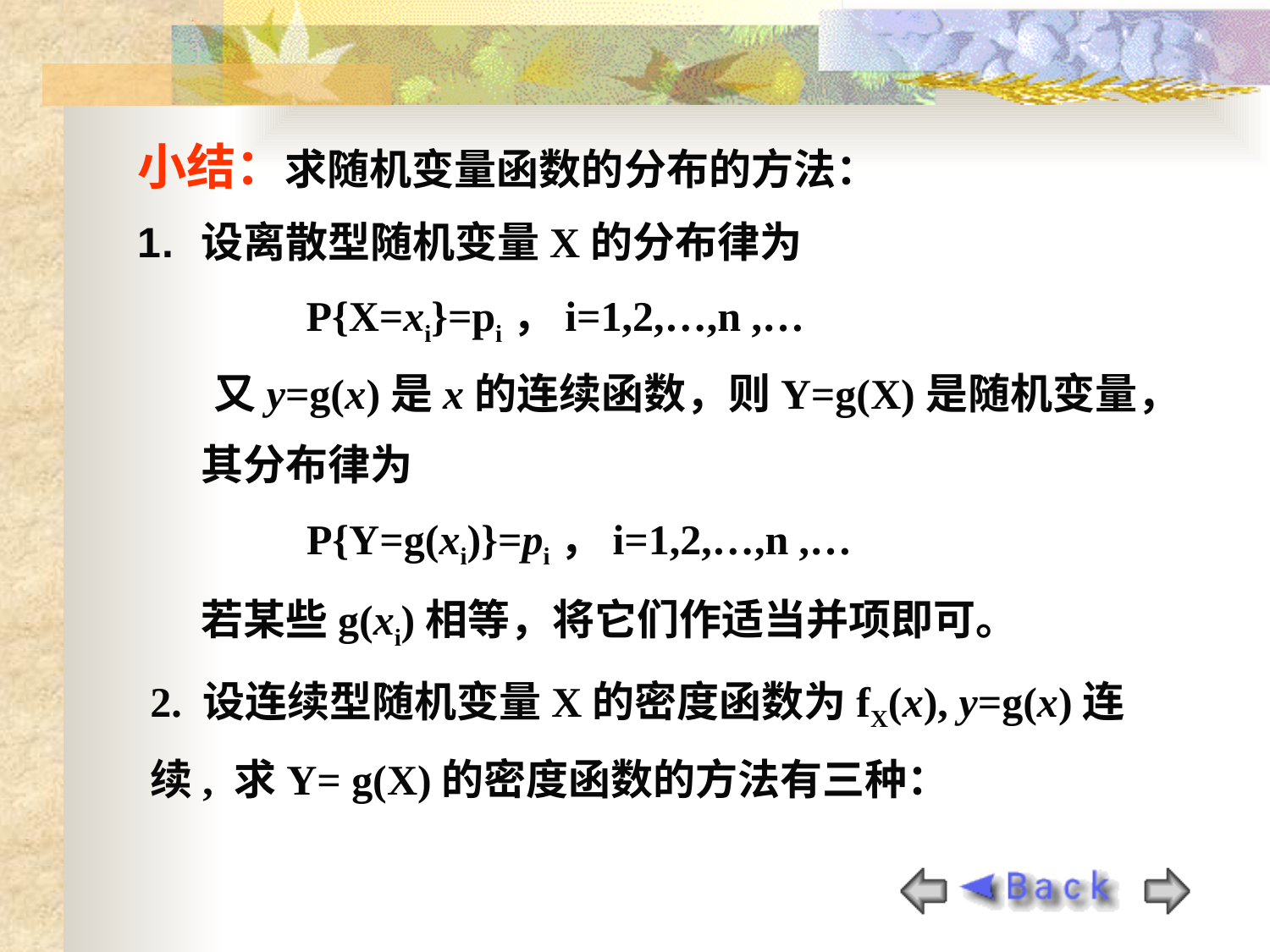

小结：求随机变量函数的分布的方法：
设离散型随机变量X的分布律为
          P{X=xi}=pi，i=1,2,…,n ,…
       又y=g(x)是x的连续函数，则Y=g(X)是随机变量，其分布律为
                P{Y=g(xi)}=pi，i=1,2,…,n ,…
若某些g(xi)相等，将它们作适当并项即可。
2. 设连续型随机变量X的密度函数为fX(x), y=g(x)连续, 求Y= g(X)的密度函数的方法有三种：